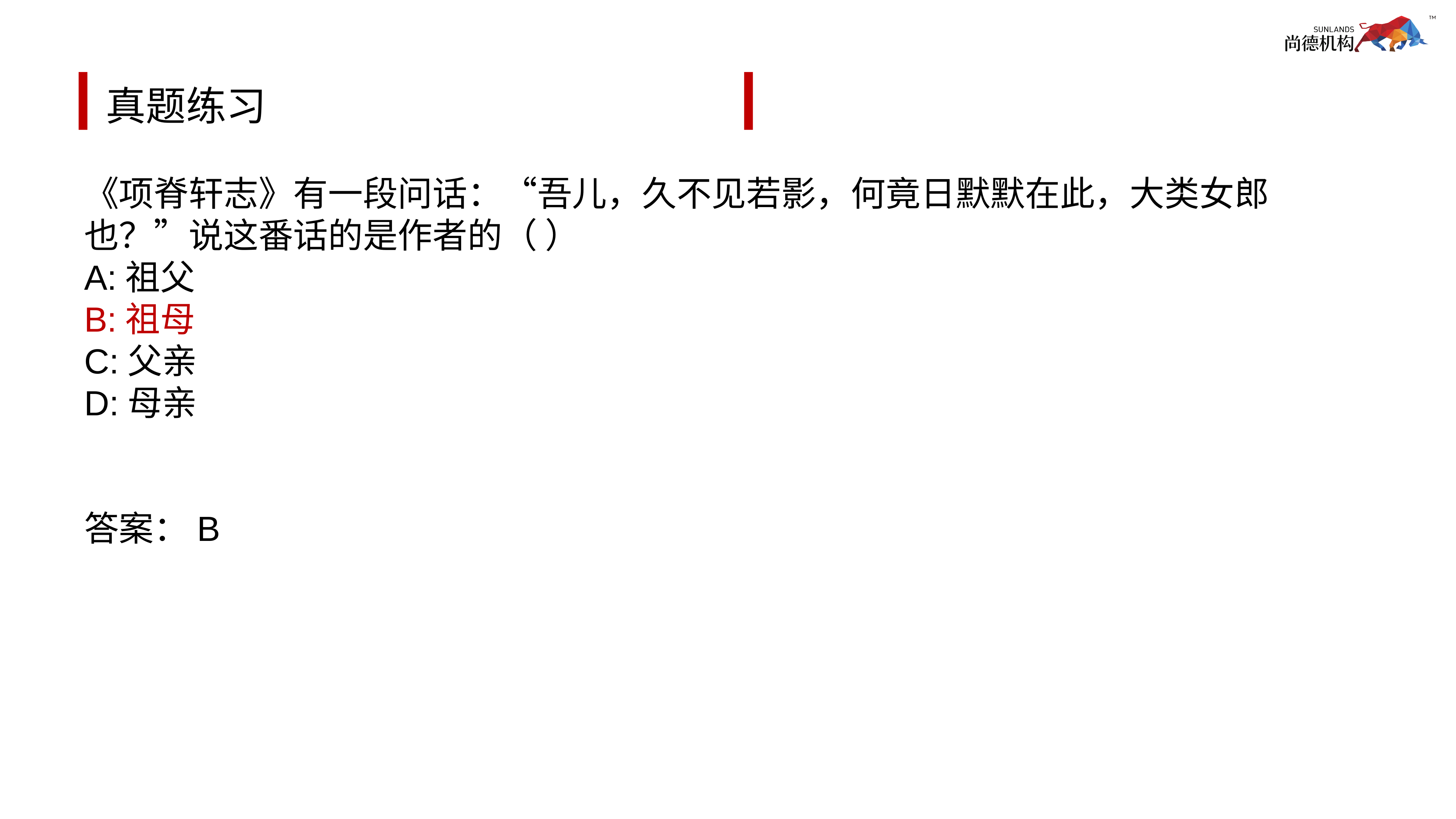

# 真题练习
《项脊轩志》有一段问话：“吾儿，久不见若影，何竟日默默在此，大类女郎也？”说这番话的是作者的（ ）
A:祖父
B:祖母
C:父亲
D:母亲

答案：B